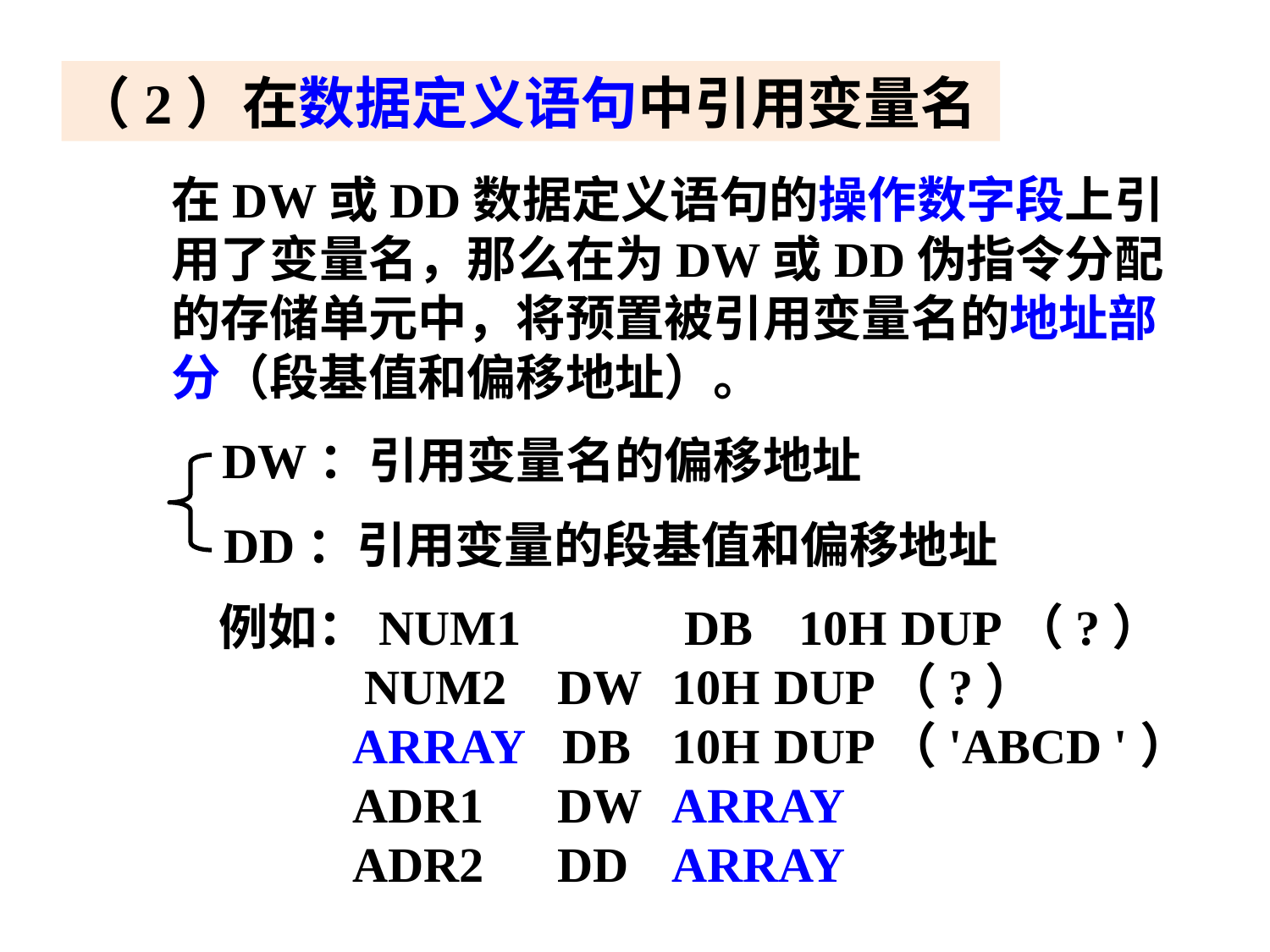

（2）在数据定义语句中引用变量名
在DW或DD数据定义语句的操作数字段上引用了变量名，那么在为DW或DD伪指令分配的存储单元中，将预置被引用变量名的地址部分（段基值和偏移地址）。
DW：引用变量名的偏移地址

DD：引用变量的段基值和偏移地址
例如：NUM1	   DB	  10H	DUP（?）
	        NUM2	   DW	  10H	DUP（?）
	       ARRAY   DB	  10H	DUP（'ABCD '）
	       ADR1	   DW	  ARRAY
	       ADR2	   DD	  ARRAY
21